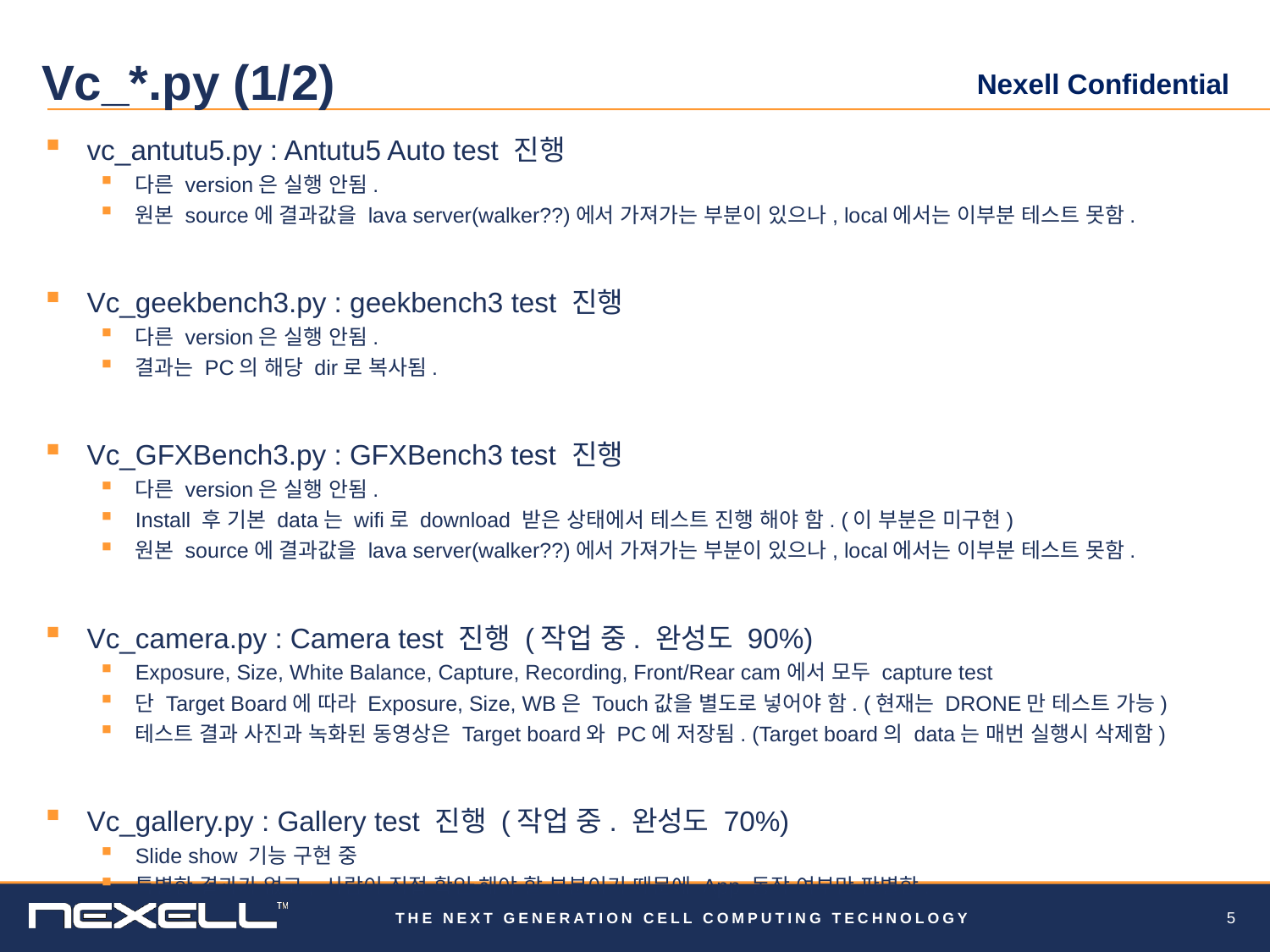

# Vc_*.py (1/2)
vc_antutu5.py : Antutu5 Auto test 진행
다른 version은 실행 안됨.
원본 source에 결과값을 lava server(walker??)에서 가져가는 부분이 있으나, local에서는 이부분 테스트 못함.

Vc_geekbench3.py : geekbench3 test 진행
다른 version은 실행 안됨.
결과는 PC의 해당 dir로 복사됨.

Vc_GFXBench3.py : GFXBench3 test 진행
다른 version은 실행 안됨.
Install 후 기본 data는 wifi로 download 받은 상태에서 테스트 진행 해야 함. (이 부분은 미구현)
원본 source에 결과값을 lava server(walker??)에서 가져가는 부분이 있으나, local에서는 이부분 테스트 못함.

Vc_camera.py : Camera test 진행 (작업 중. 완성도 90%)
Exposure, Size, White Balance, Capture, Recording, Front/Rear cam에서 모두 capture test
단 Target Board에 따라 Exposure, Size, WB은 Touch값을 별도로 넣어야 함. (현재는 DRONE만 테스트 가능)
테스트 결과 사진과 녹화된 동영상은 Target board와 PC에 저장됨. (Target board의 data는 매번 실행시 삭제함)

Vc_gallery.py : Gallery test 진행 (작업 중. 완성도 70%)
Slide show 기능 구현 중
특별한 결과가 없고, 사람이 직접 확인 해야 할 부분이기 때문에 App 동작 여부만 판별함.